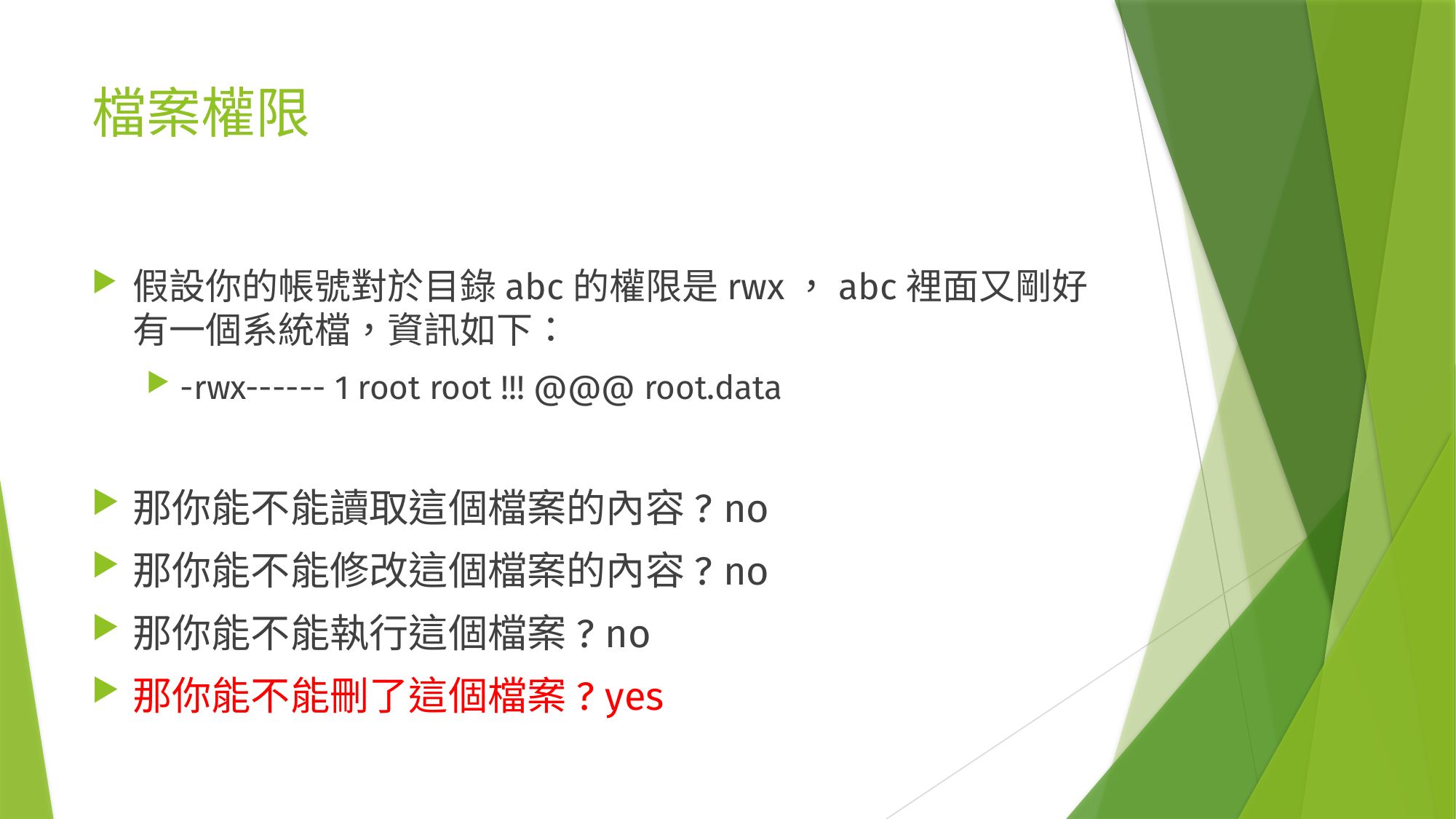

# 檔案權限
假設你的帳號對於目錄abc的權限是rwx，abc裡面又剛好有一個系統檔，資訊如下：
-rwx------ 1 root root !!! @@@ root.data

那你能不能讀取這個檔案的內容? no
那你能不能修改這個檔案的內容? no
那你能不能執行這個檔案? no
那你能不能刪了這個檔案? yes